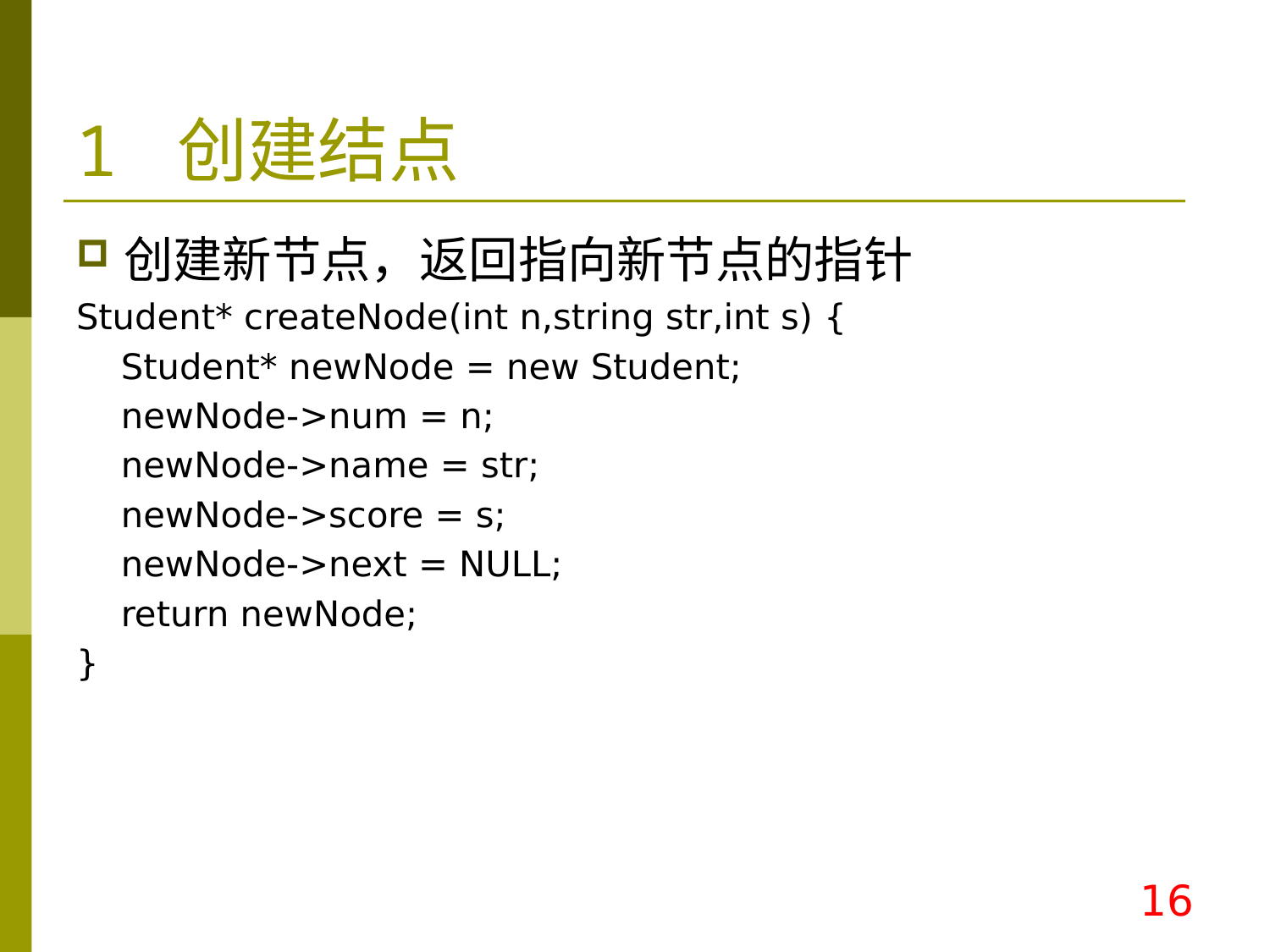

1 创建结点
创建新节点，返回指向新节点的指针
Student* createNode(int n,string str,int s) {
    Student* newNode = new Student;
    newNode->num = n;
    newNode->name = str;
    newNode->score = s;
    newNode->next = NULL;
    return newNode;
}
16